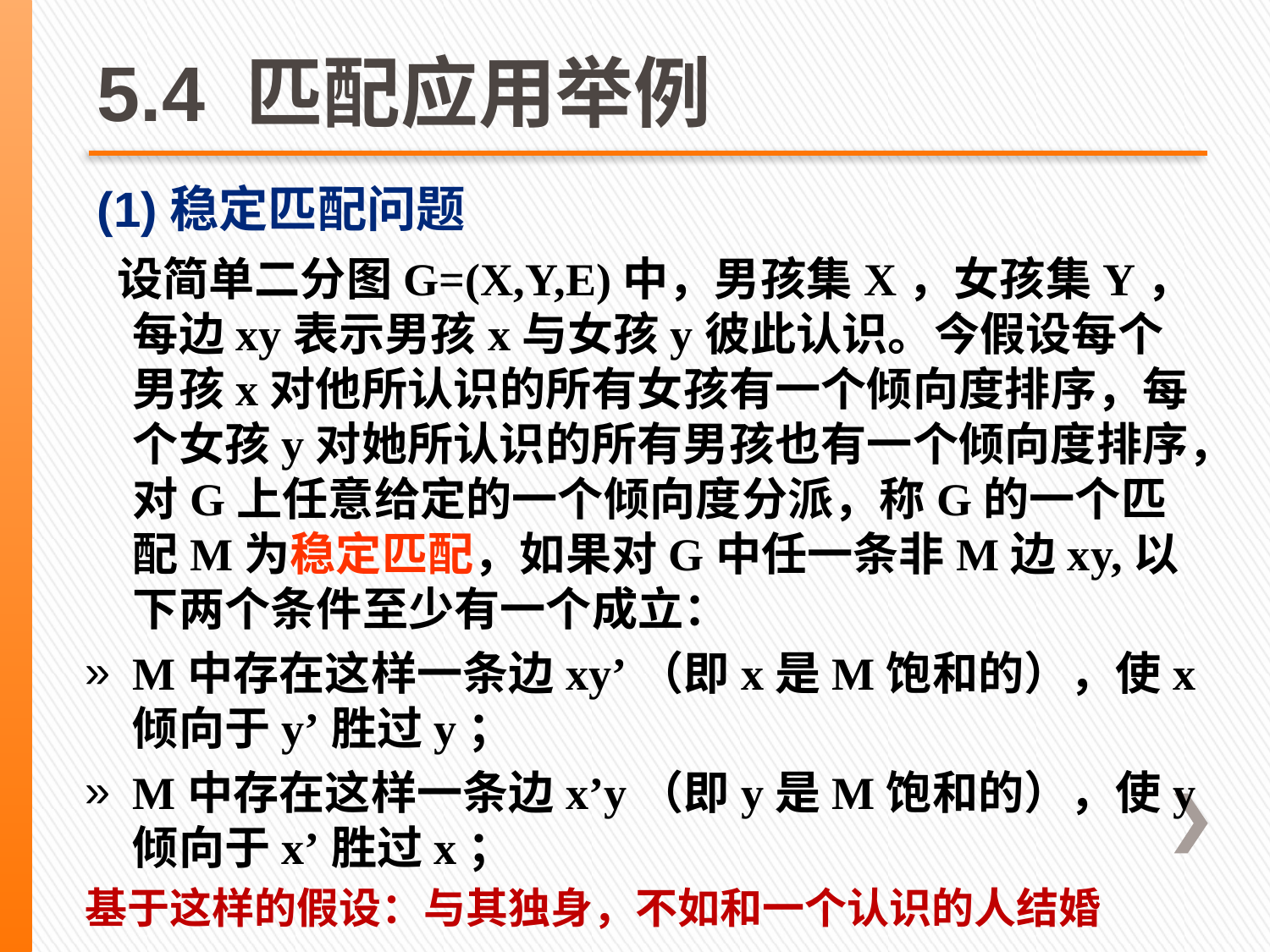

# 5.4 匹配应用举例
(1)稳定匹配问题
  设简单二分图G=(X,Y,E)中，男孩集X，女孩集Y，每边xy表示男孩x与女孩y彼此认识。今假设每个男孩x对他所认识的所有女孩有一个倾向度排序，每个女孩y对她所认识的所有男孩也有一个倾向度排序，对G上任意给定的一个倾向度分派，称G的一个匹配M为稳定匹配，如果对G中任一条非M边xy,以下两个条件至少有一个成立：
M中存在这样一条边xy’（即x是M饱和的），使x倾向于y’胜过y；
M中存在这样一条边x’y（即y是M饱和的），使y倾向于x’胜过x；
基于这样的假设：与其独身，不如和一个认识的人结婚